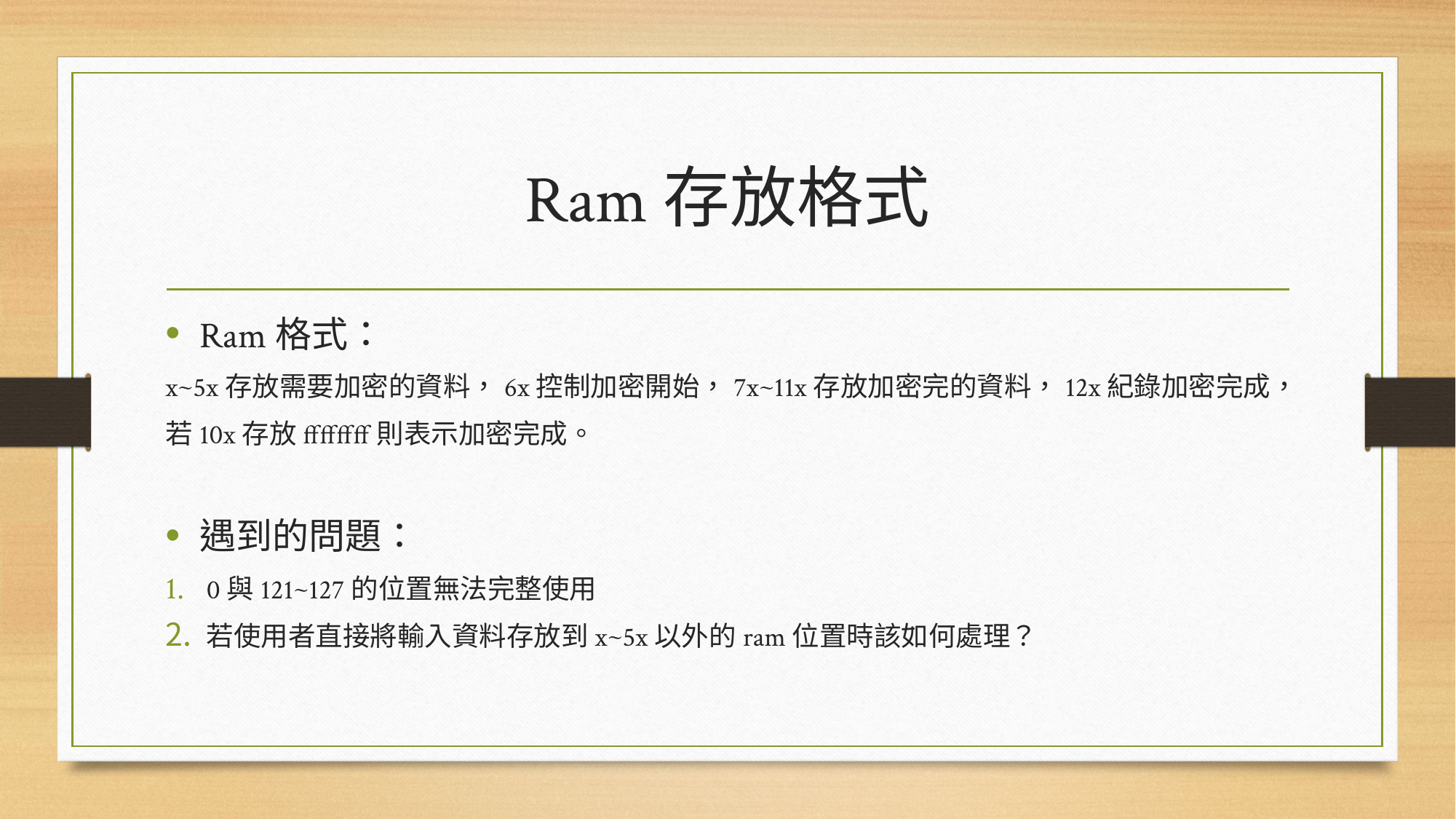

# Ram存放格式
Ram格式：
x~5x存放需要加密的資料，6x控制加密開始，7x~11x存放加密完的資料，12x紀錄加密完成，
若10x存放ffffffff則表示加密完成。

遇到的問題：
0與121~127的位置無法完整使用
若使用者直接將輸入資料存放到x~5x以外的ram位置時該如何處理？